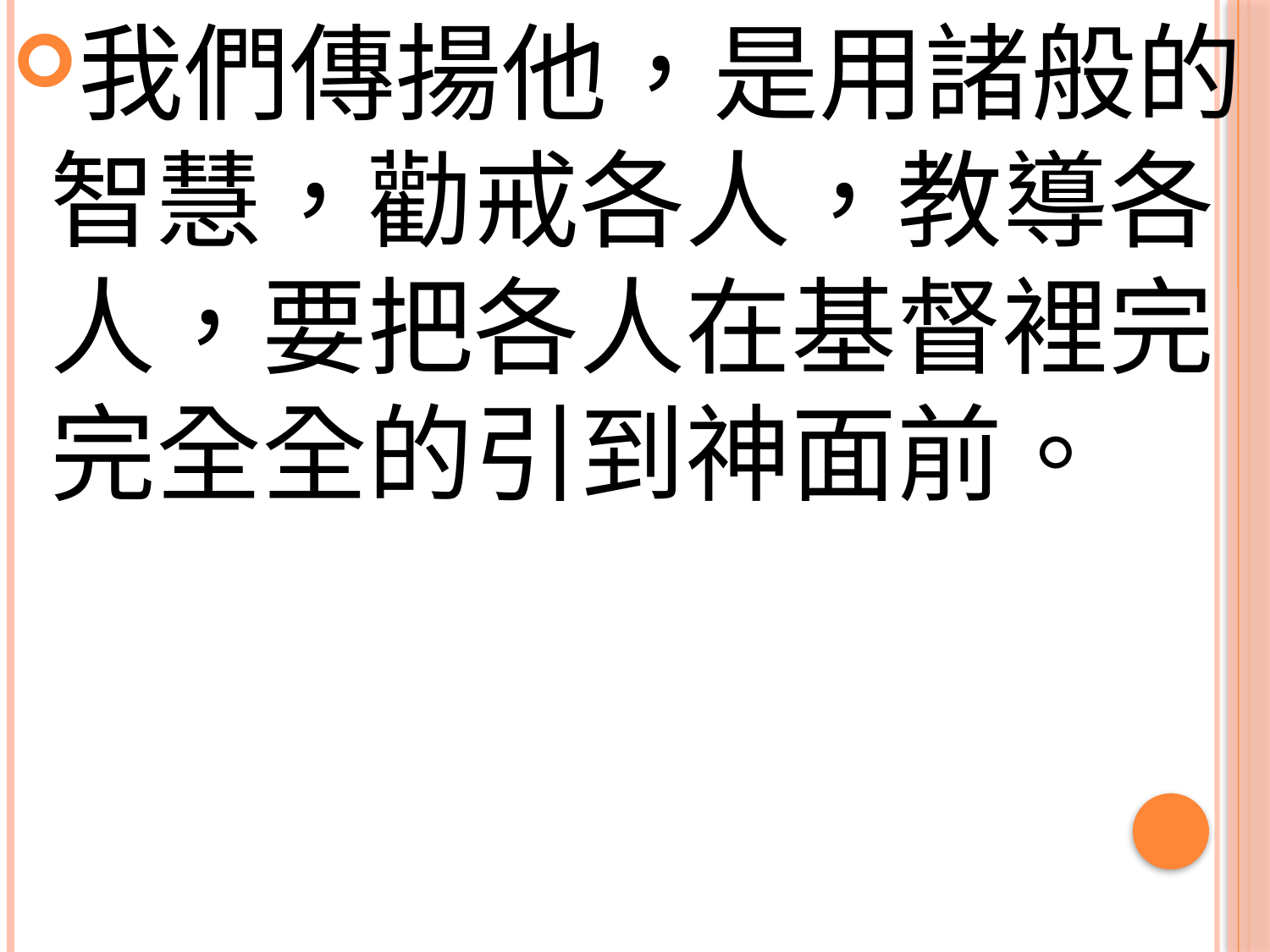

我們傳揚他，是用諸般的智慧，勸戒各人，教導各人，要把各人在基督裡完完全全的引到神面前。